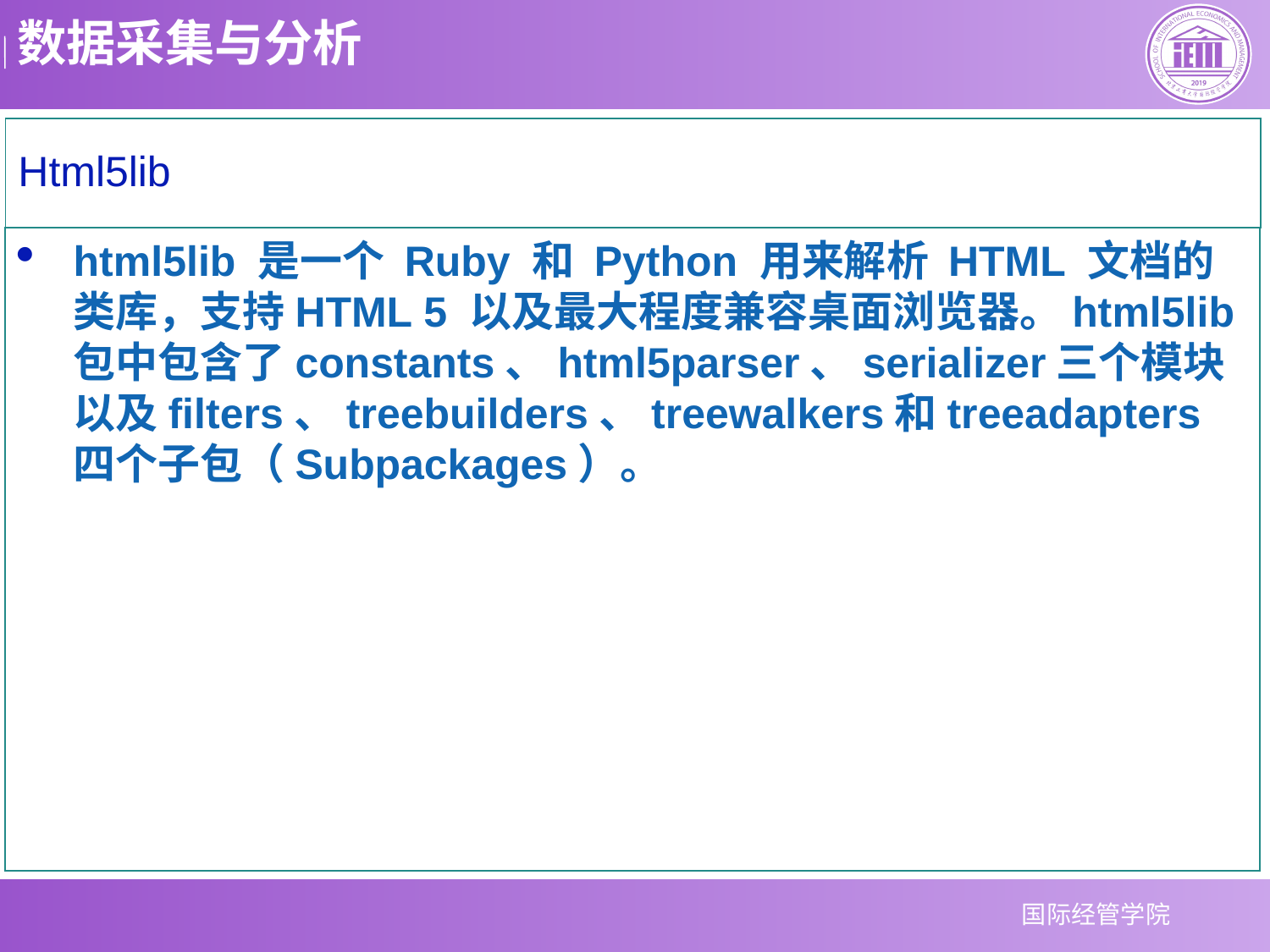

# Html5lib
html5lib 是一个 Ruby 和 Python 用来解析 HTML 文档的类库，支持HTML 5 以及最大程度兼容桌面浏览器。html5lib包中包含了constants、html5parser、serializer三个模块以及filters、treebuilders、treewalkers和treeadapters四个子包（Subpackages）。